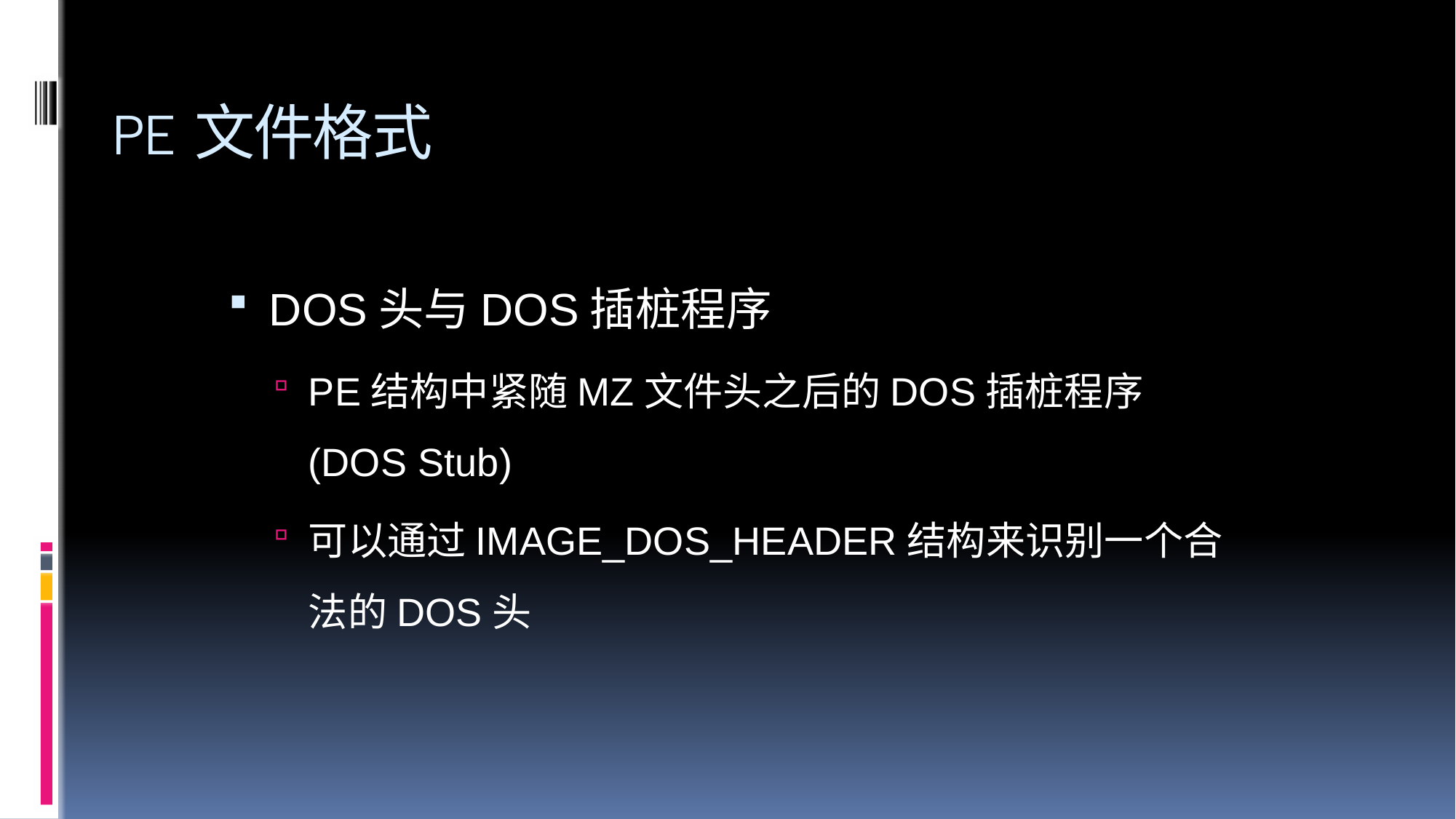

# PE文件格式
DOS头与DOS插桩程序
PE结构中紧随MZ文件头之后的DOS插桩程序(DOS Stub)
可以通过IMAGE_DOS_HEADER结构来识别一个合法的DOS头